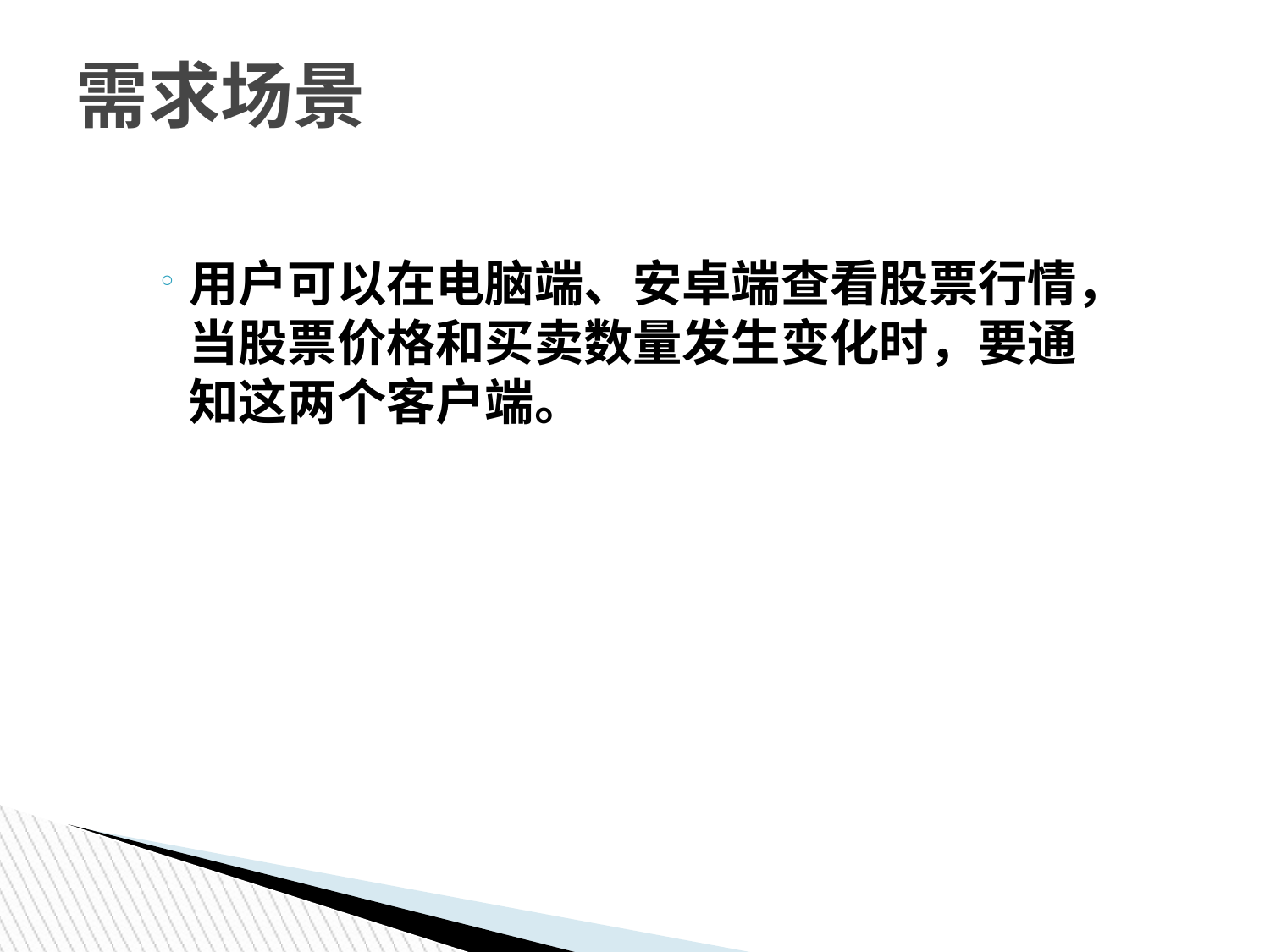

# 需求场景

用户可以在电脑端、安卓端查看股票行情，当股票价格和买卖数量发生变化时，要通知这两个客户端。